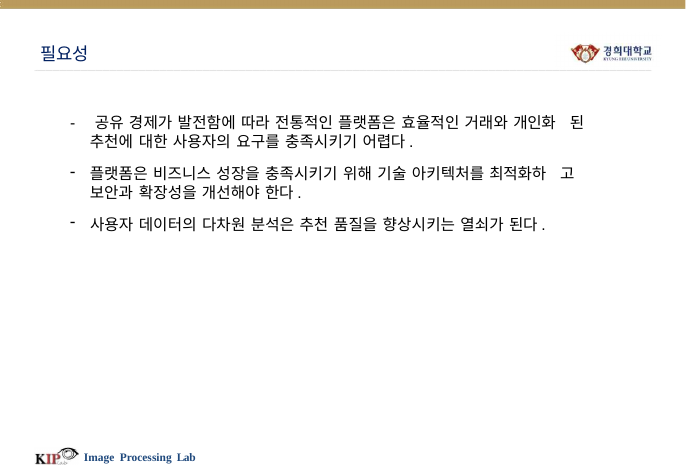

필요성
# - 공유 경제가 발전함에 따라 전통적인 플랫폼은 효율적인 거래와 개인화 된 추천에 대한 사용자의 요구를 충족시키기 어렵다.
플랫폼은 비즈니스 성장을 충족시키기 위해 기술 아키텍처를 최적화하 고 보안과 확장성을 개선해야 한다.
사용자 데이터의 다차원 분석은 추천 품질을 향상시키는 열쇠가 된다.
Image Processing Lab